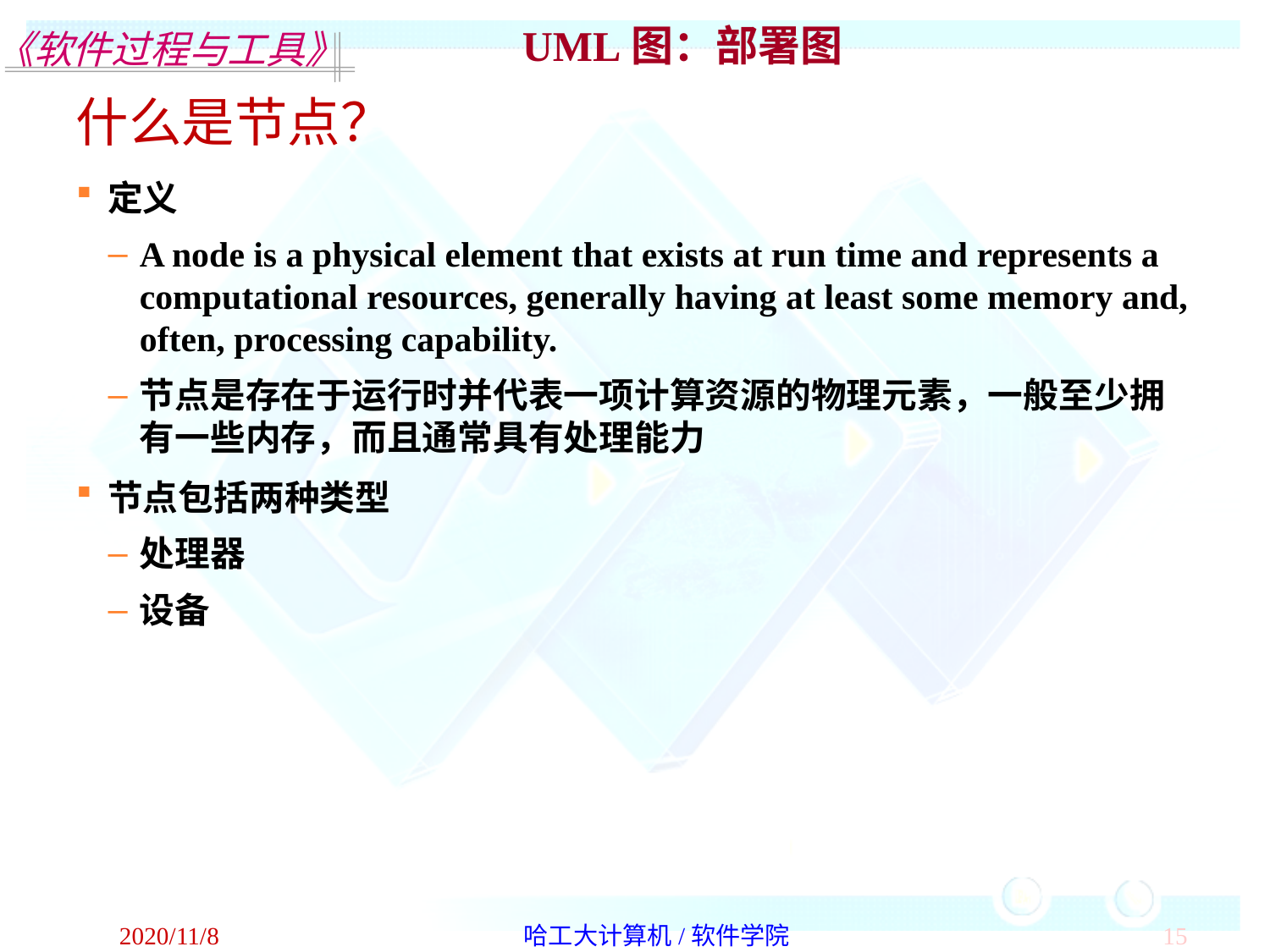

UML图：部署图
什么是节点？
定义
A node is a physical element that exists at run time and represents a computational resources, generally having at least some memory and, often, processing capability.
节点是存在于运行时并代表一项计算资源的物理元素，一般至少拥有一些内存，而且通常具有处理能力
节点包括两种类型
处理器
设备